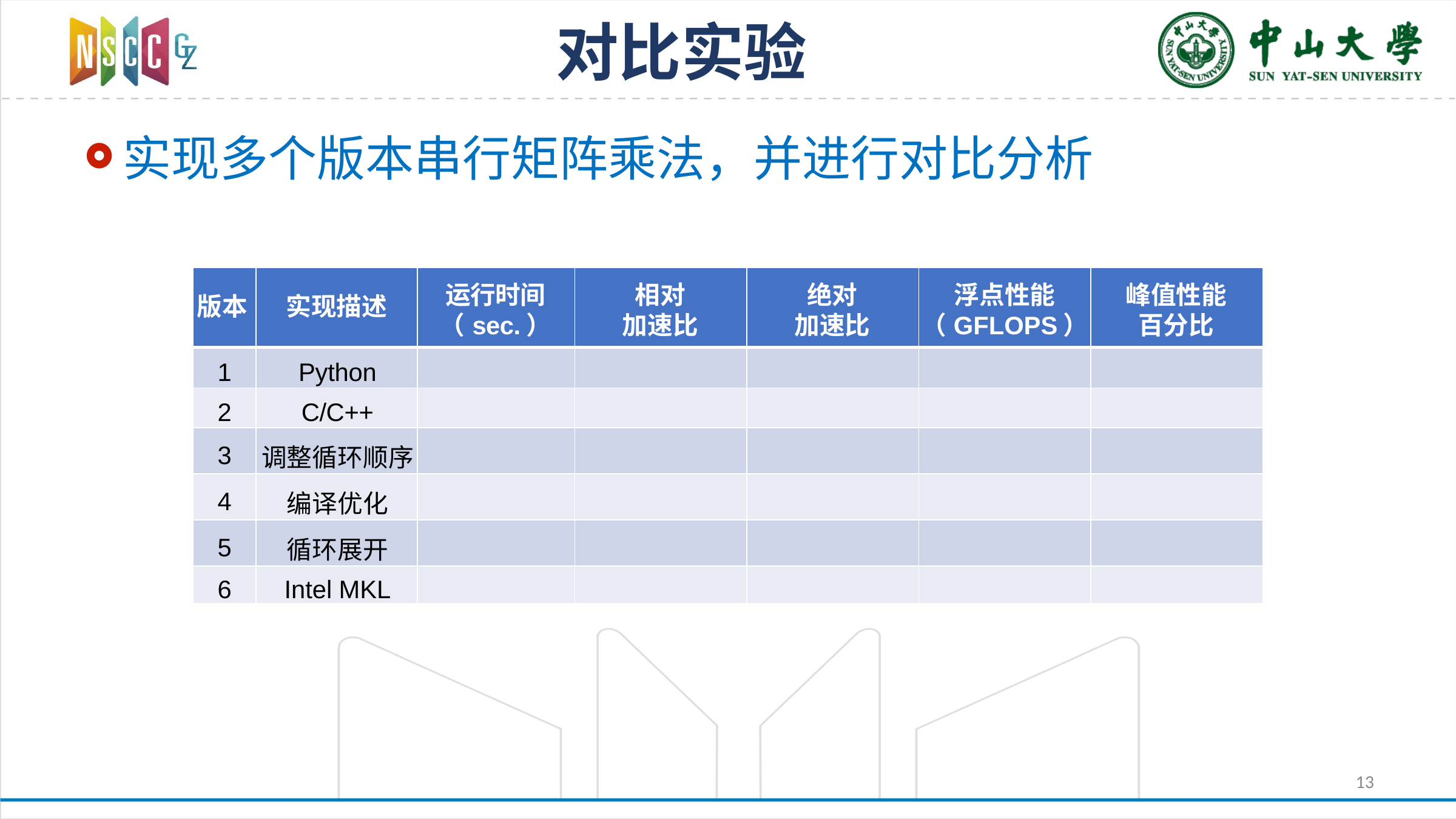

# 对比实验
实现多个版本串行矩阵乘法，并进行对比分析
| 版本 | 实现描述 | 运行时间 （sec.） | 相对 加速比 | 绝对 加速比 | 浮点性能 （GFLOPS） | 峰值性能 百分比 |
| --- | --- | --- | --- | --- | --- | --- |
| 1 | Python |  |  |  |  |  |
| 2 | C/C++ |  |  |  |  |  |
| 3 | 调整循环顺序 |  |  |  |  |  |
| 4 | 编译优化 |  |  |  |  |  |
| 5 | 循环展开 |  |  |  |  |  |
| 6 | Intel MKL |  |  |  |  |  |
13